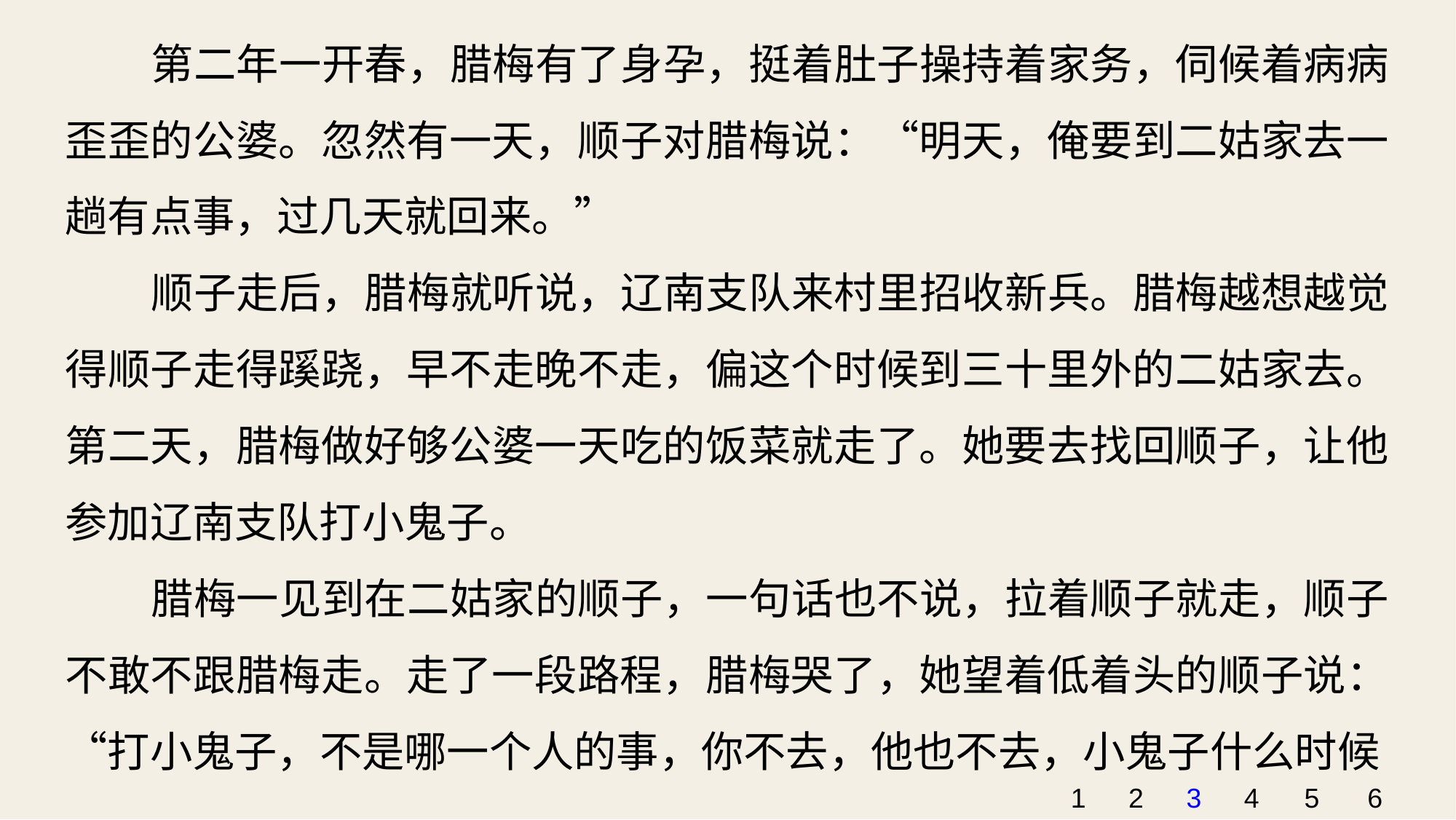

第二年一开春，腊梅有了身孕，挺着肚子操持着家务，伺候着病病歪歪的公婆。忽然有一天，顺子对腊梅说：“明天，俺要到二姑家去一趟有点事，过几天就回来。”
顺子走后，腊梅就听说，辽南支队来村里招收新兵。腊梅越想越觉得顺子走得蹊跷，早不走晚不走，偏这个时候到三十里外的二姑家去。第二天，腊梅做好够公婆一天吃的饭菜就走了。她要去找回顺子，让他参加辽南支队打小鬼子。
腊梅一见到在二姑家的顺子，一句话也不说，拉着顺子就走，顺子不敢不跟腊梅走。走了一段路程，腊梅哭了，她望着低着头的顺子说：“打小鬼子，不是哪一个人的事，你不去，他也不去，小鬼子什么时候
1
2
3
4
5
6